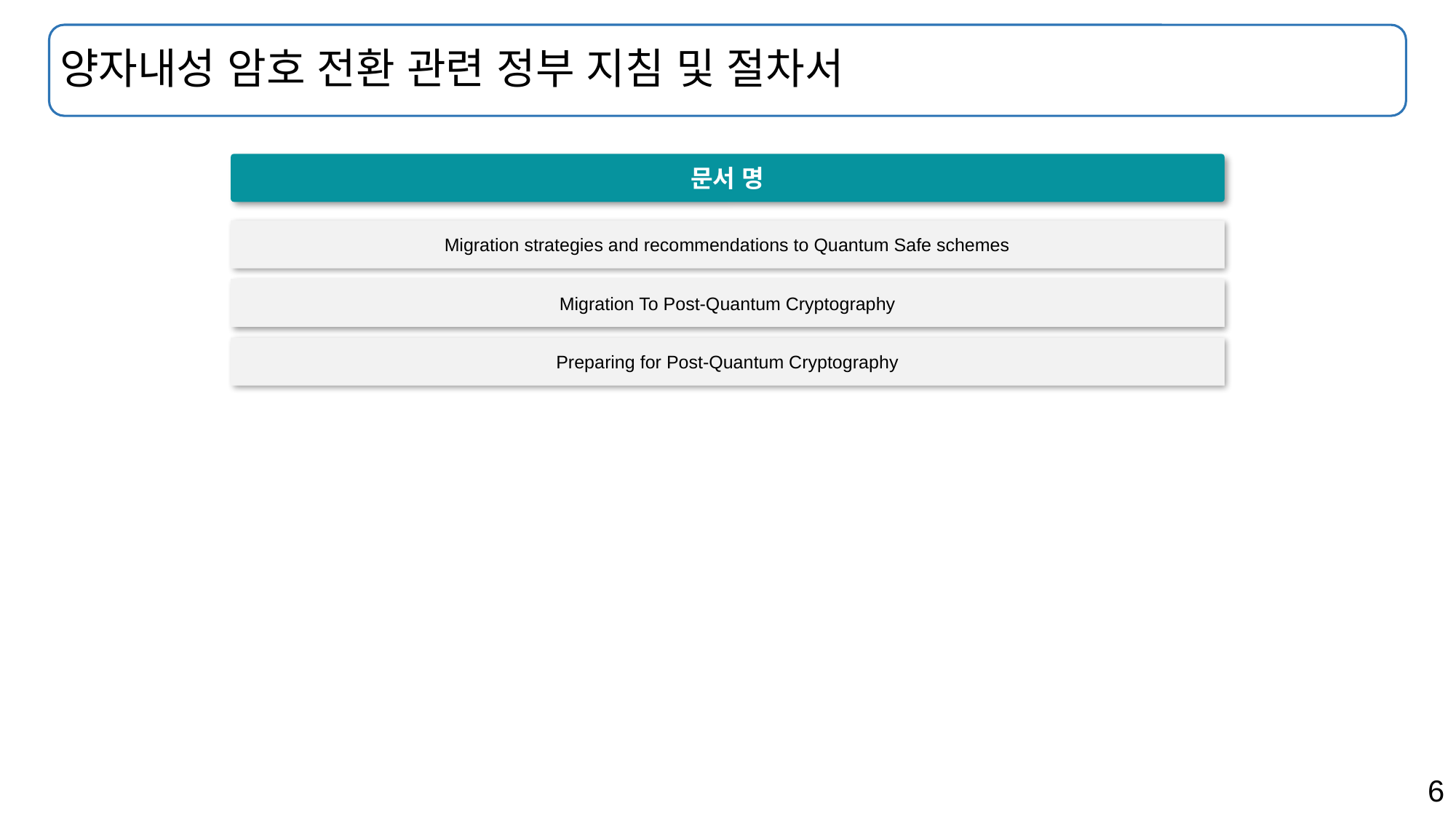

# 양자내성 암호 전환 관련 정부 지침 및 절차서
문서 명
Migration strategies and recommendations to Quantum Safe schemes
Migration To Post-Quantum Cryptography
Preparing for Post-Quantum Cryptography